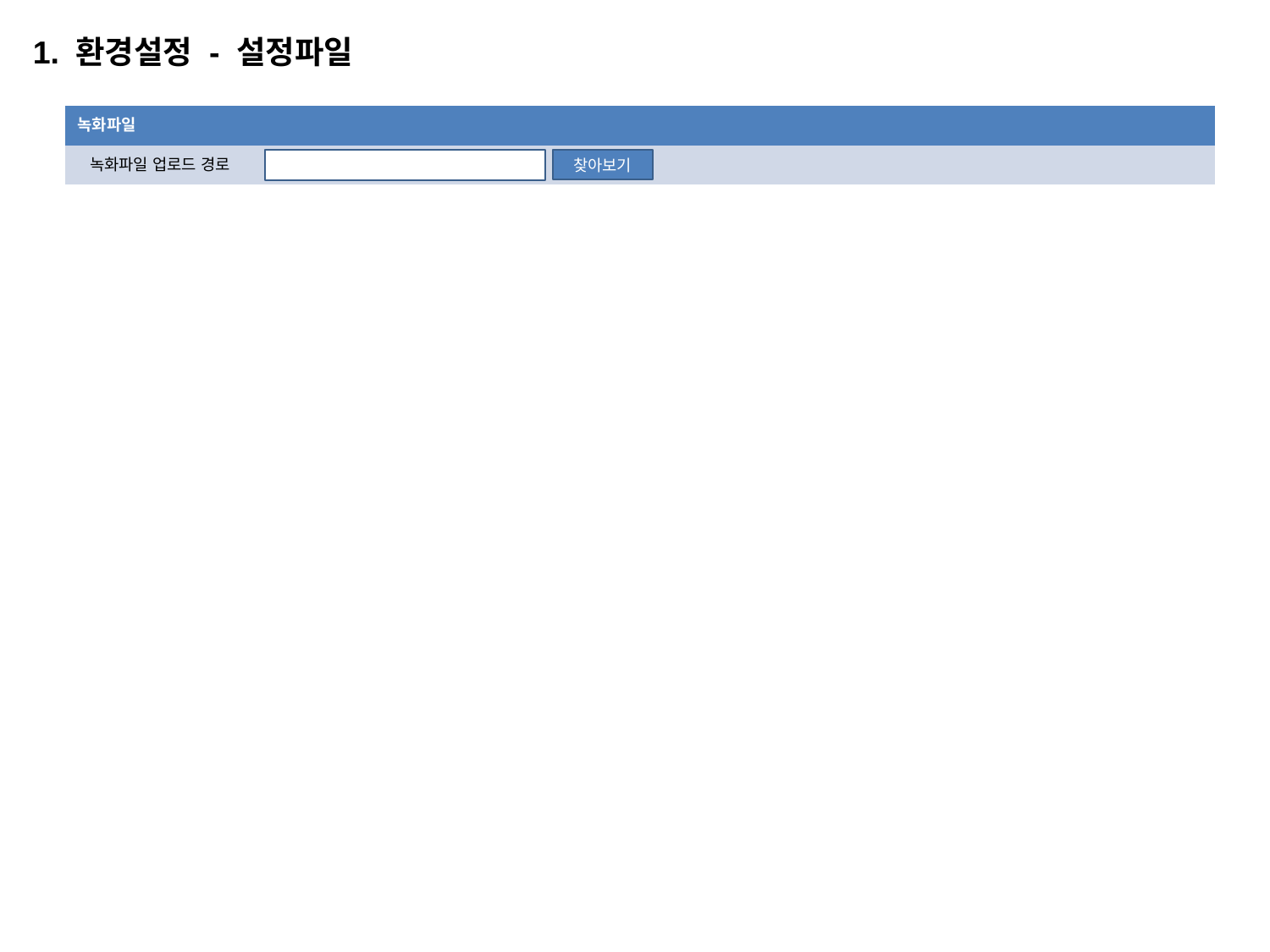

1. 환경설정 - 설정파일
| 녹화파일 |  |
| --- | --- |
| 녹화파일 업로드 경로 |  |
찾아보기